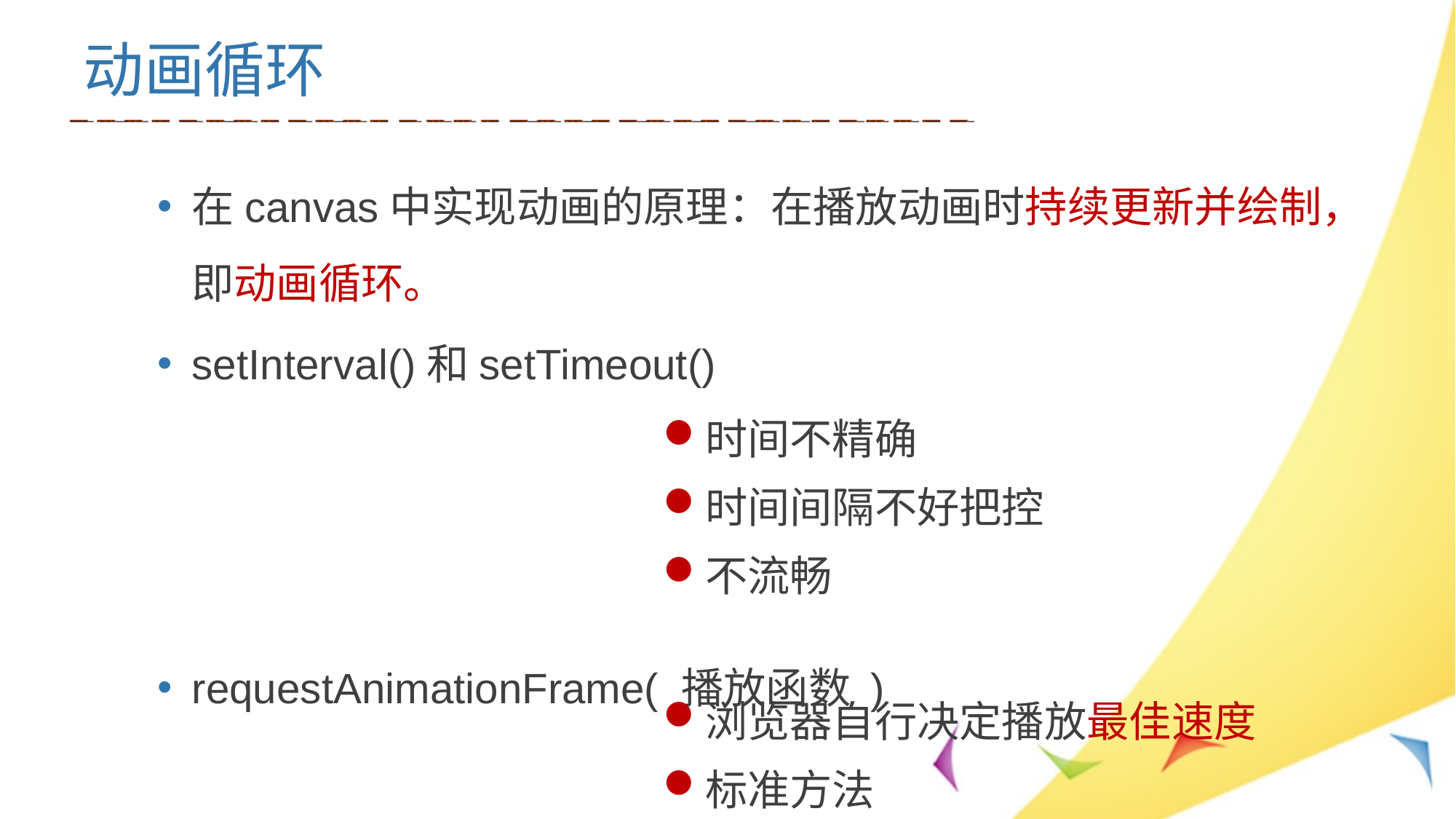

# 动画循环
在canvas中实现动画的原理：在播放动画时持续更新并绘制，即动画循环。
setInterval()和setTimeout()

requestAnimationFrame( 播放函数 )

时间不精确
时间间隔不好把控
不流畅
浏览器自行决定播放最佳速度
标准方法